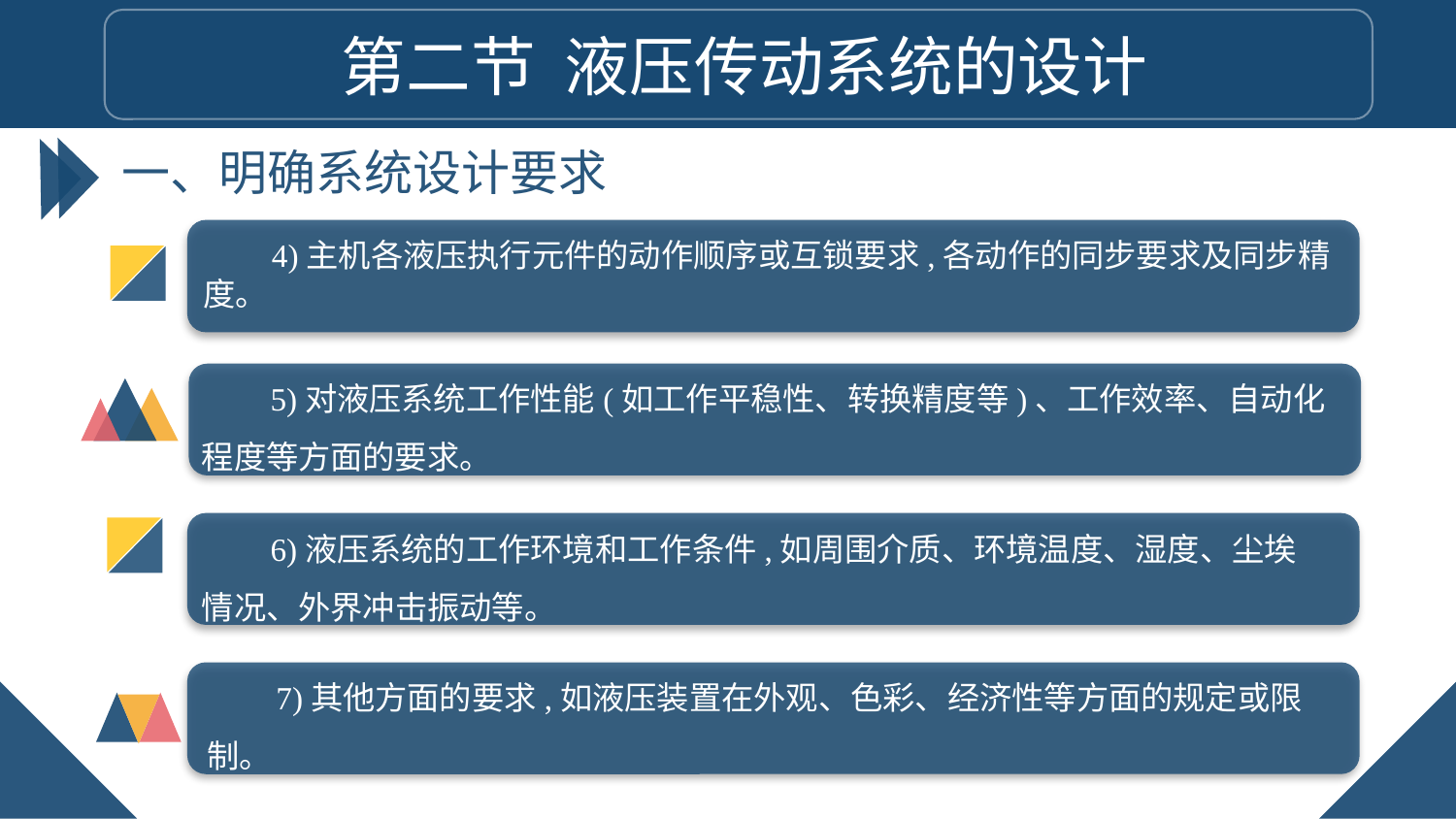

第二节  液压传动系统的设计

一、明确系统设计要求

4)主机各液压执行元件的动作顺序或互锁要求,各动作的同步要求及同步精度。

5)对液压系统工作性能(如工作平稳性、转换精度等)、工作效率、自动化程度等方面的要求。

6)液压系统的工作环境和工作条件,如周围介质、环境温度、湿度、尘埃情况、外界冲击振动等。

7)其他方面的要求,如液压装置在外观、色彩、经济性等方面的规定或限制。